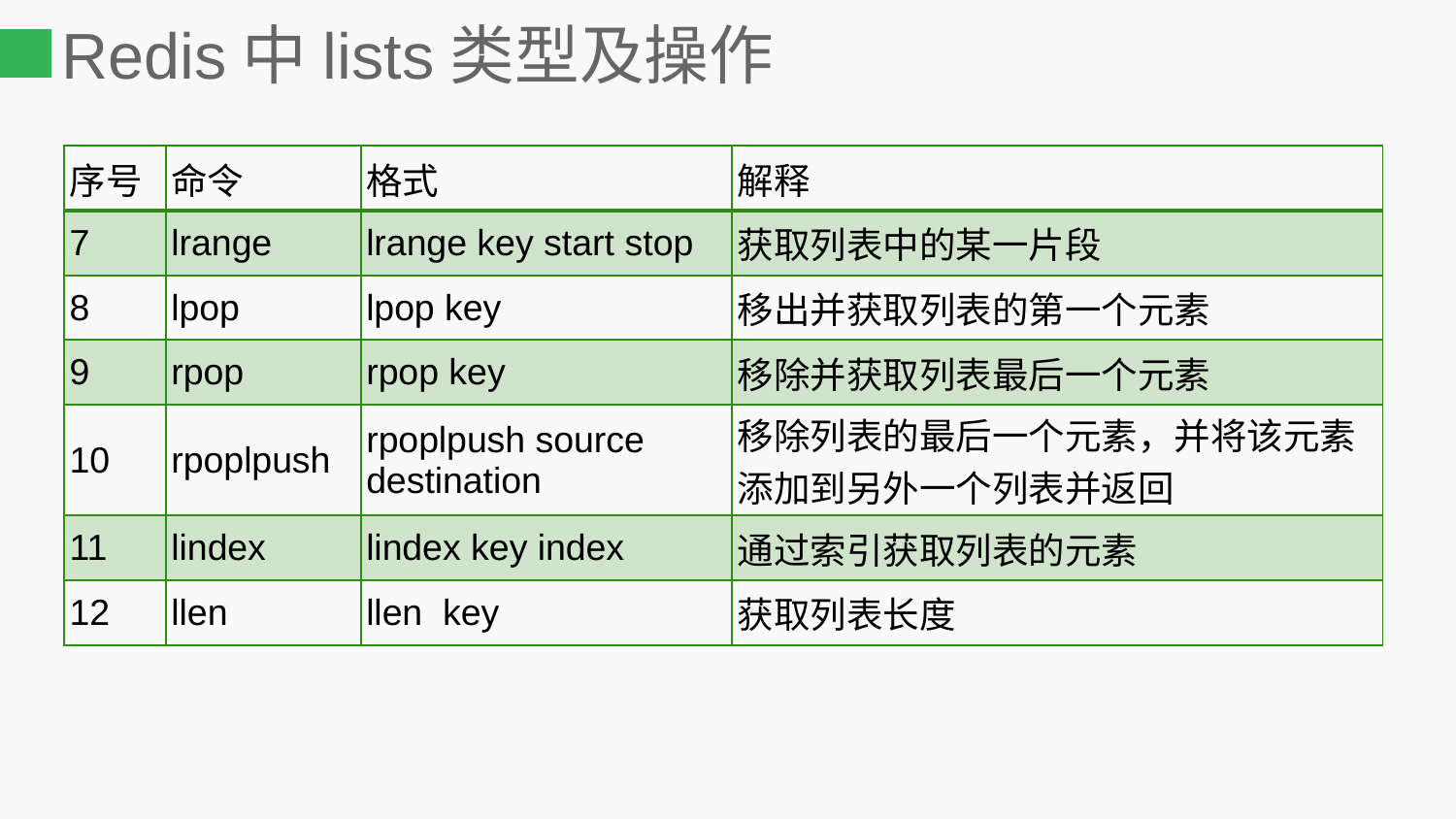

# Redis中lists类型及操作
| 序号 | 命令 | 格式 | 解释 |
| --- | --- | --- | --- |
| 7 | lrange | lrange key start stop | 获取列表中的某一片段 |
| 8 | lpop | lpop key | 移出并获取列表的第一个元素 |
| 9 | rpop | rpop key | 移除并获取列表最后一个元素 |
| 10 | rpoplpush | rpoplpush source destination | 移除列表的最后一个元素，并将该元素添加到另外一个列表并返回 |
| 11 | lindex | lindex key index | 通过索引获取列表的元素 |
| 12 | llen | llen key | 获取列表长度 |